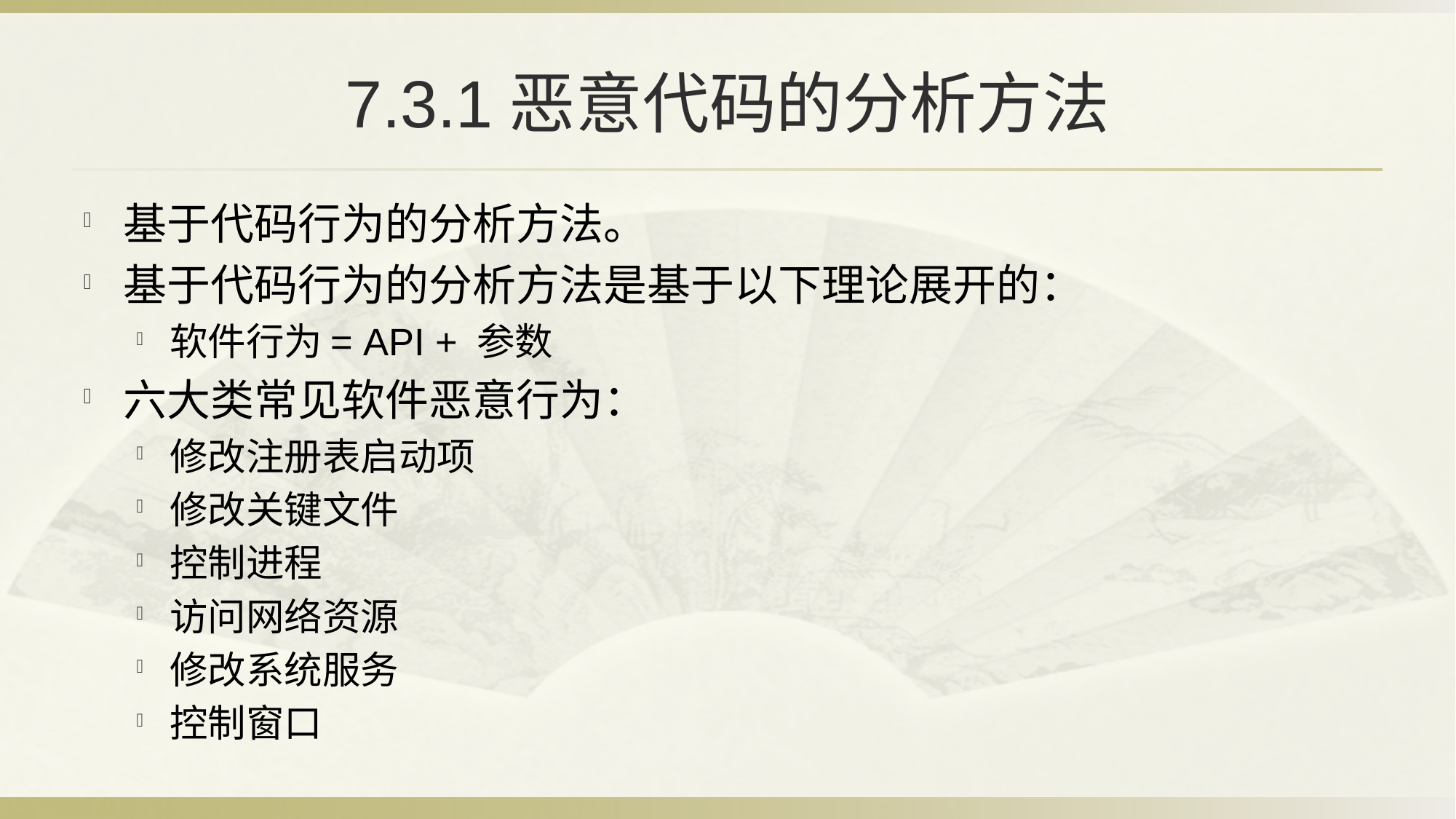

# 7.3.1恶意代码的分析方法
基于代码行为的分析方法。
基于代码行为的分析方法是基于以下理论展开的：
软件行为= API + 参数
六大类常见软件恶意行为：
修改注册表启动项
修改关键文件
控制进程
访问网络资源
修改系统服务
控制窗口